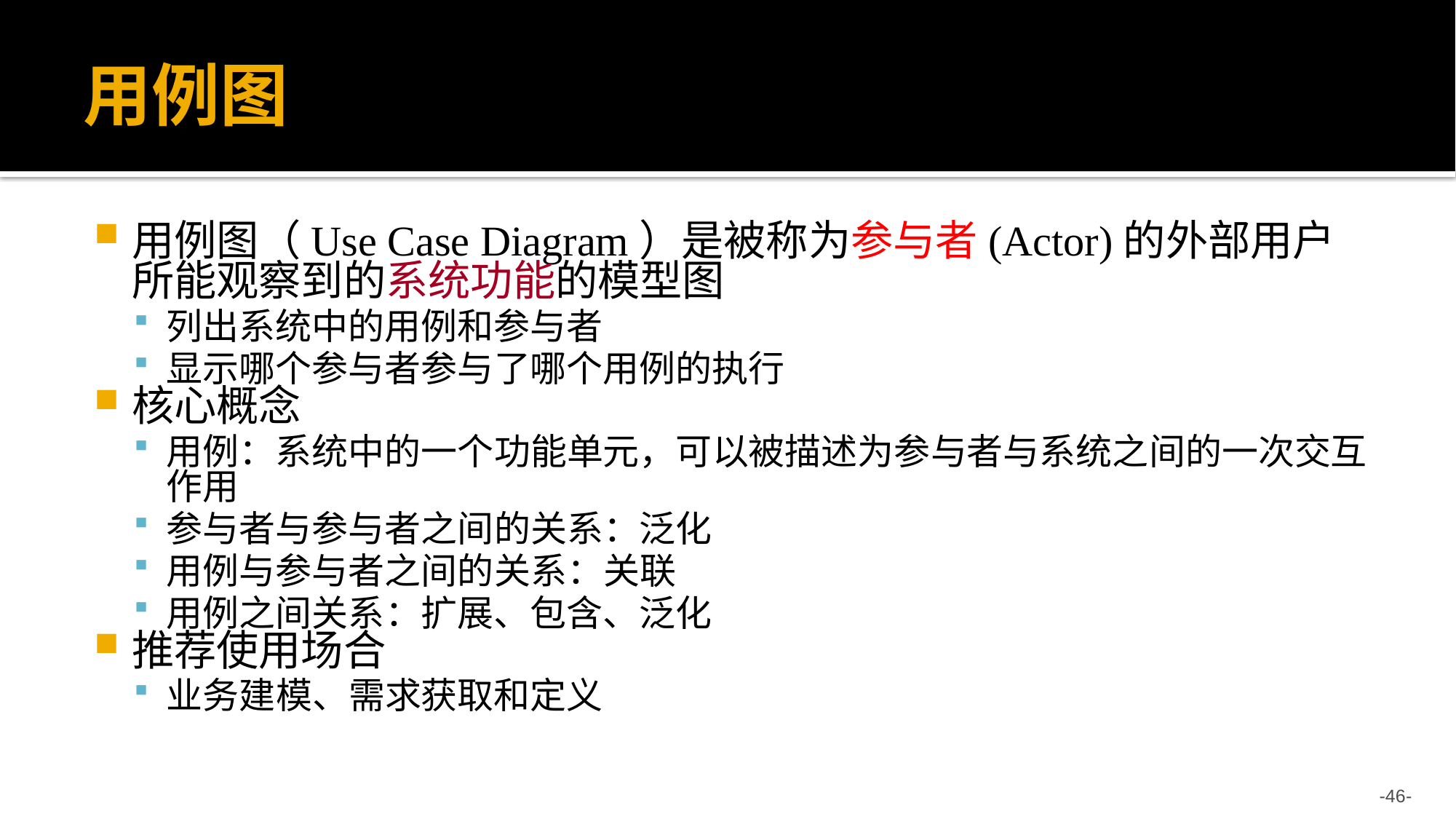

# 用例图
用例图（Use Case Diagram）是被称为参与者(Actor)的外部用户所能观察到的系统功能的模型图
列出系统中的用例和参与者
显示哪个参与者参与了哪个用例的执行
核心概念
用例：系统中的一个功能单元，可以被描述为参与者与系统之间的一次交互作用
参与者与参与者之间的关系：泛化
用例与参与者之间的关系：关联
用例之间关系：扩展、包含、泛化
推荐使用场合
业务建模、需求获取和定义
-46-